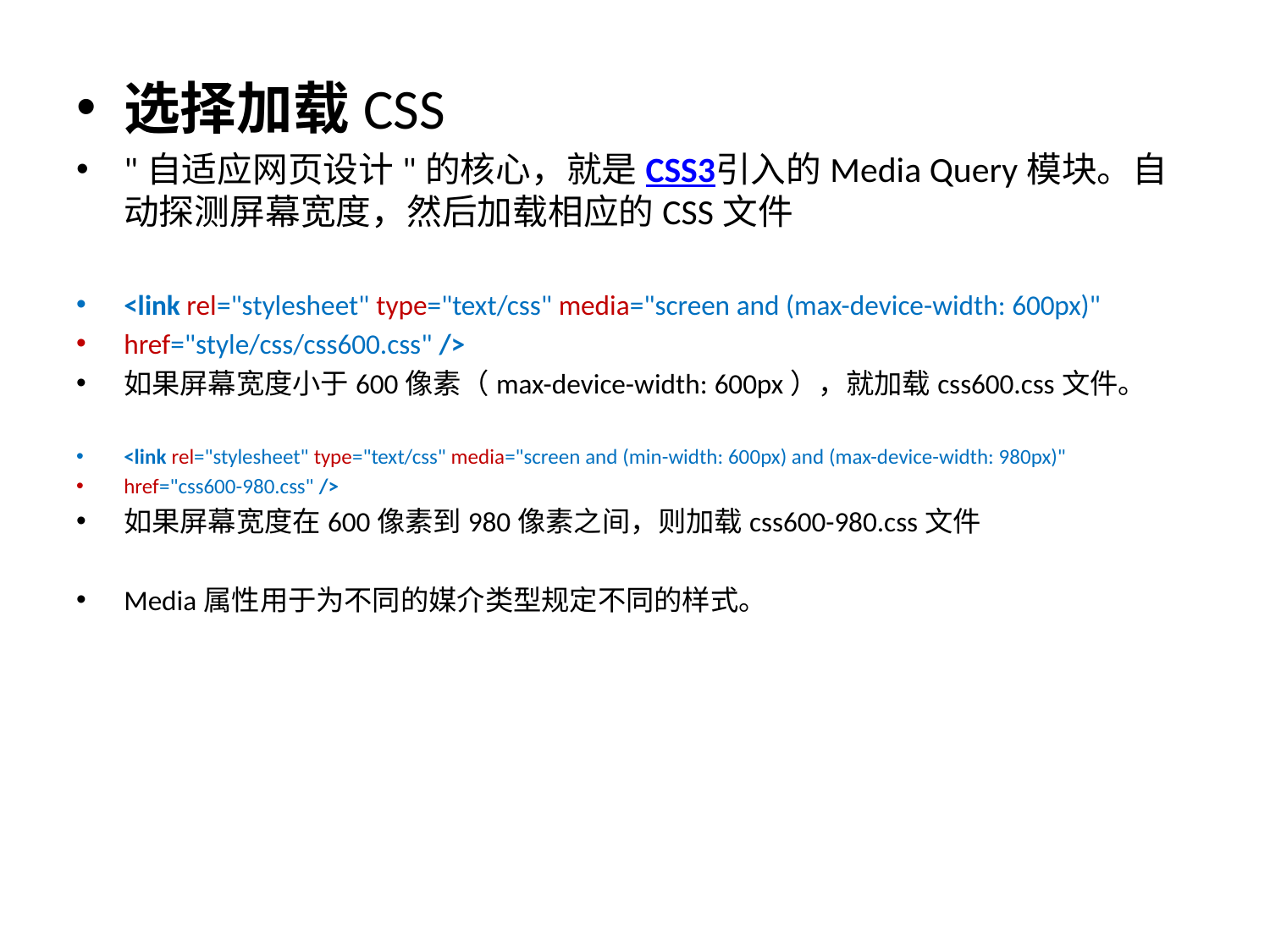

选择加载CSS
"自适应网页设计"的核心，就是CSS3引入的Media Query模块。自动探测屏幕宽度，然后加载相应的CSS文件

<link rel="stylesheet" type="text/css" media="screen and (max-device-width: 600px)"
href="style/css/css600.css" />
如果屏幕宽度小于600像素（max-device-width: 600px），就加载css600.css文件。

<link rel="stylesheet" type="text/css" media="screen and (min-width: 600px) and (max-device-width: 980px)"
href="css600-980.css" />
如果屏幕宽度在600像素到980像素之间，则加载css600-980.css文件

Media属性用于为不同的媒介类型规定不同的样式。